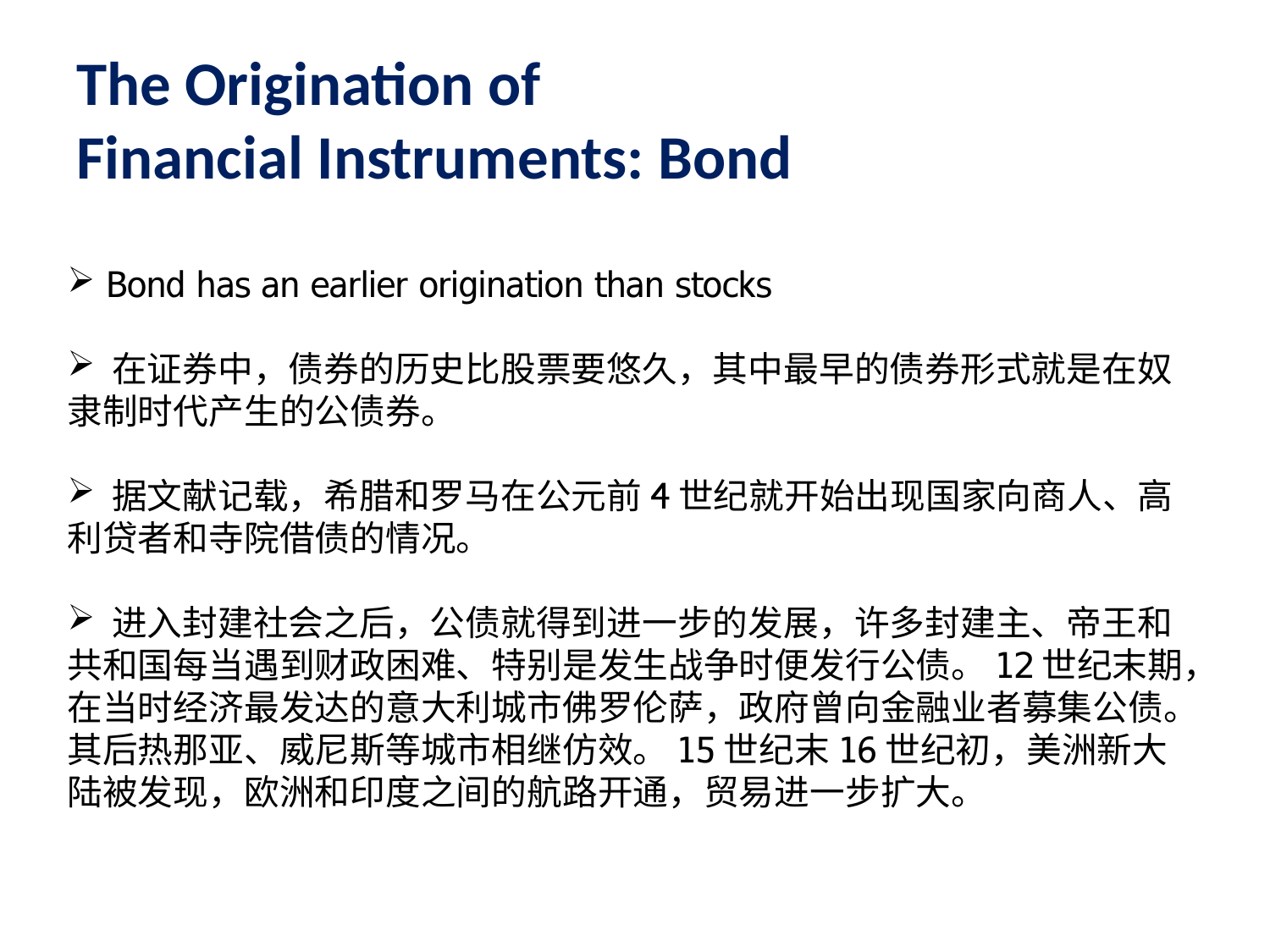

The Origination of
Financial Instruments: Bond
 Bond has an earlier origination than stocks

 在证券中，债券的历史比股票要悠久，其中最早的债券形式就是在奴隶制时代产生的公债券。

 据文献记载，希腊和罗马在公元前4世纪就开始出现国家向商人、高利贷者和寺院借债的情况。

 进入封建社会之后，公债就得到进一步的发展，许多封建主、帝王和共和国每当遇到财政困难、特别是发生战争时便发行公债。12世纪末期，在当时经济最发达的意大利城市佛罗伦萨，政府曾向金融业者募集公债。其后热那亚、威尼斯等城市相继仿效。15世纪末16世纪初，美洲新大陆被发现，欧洲和印度之间的航路开通，贸易进一步扩大。